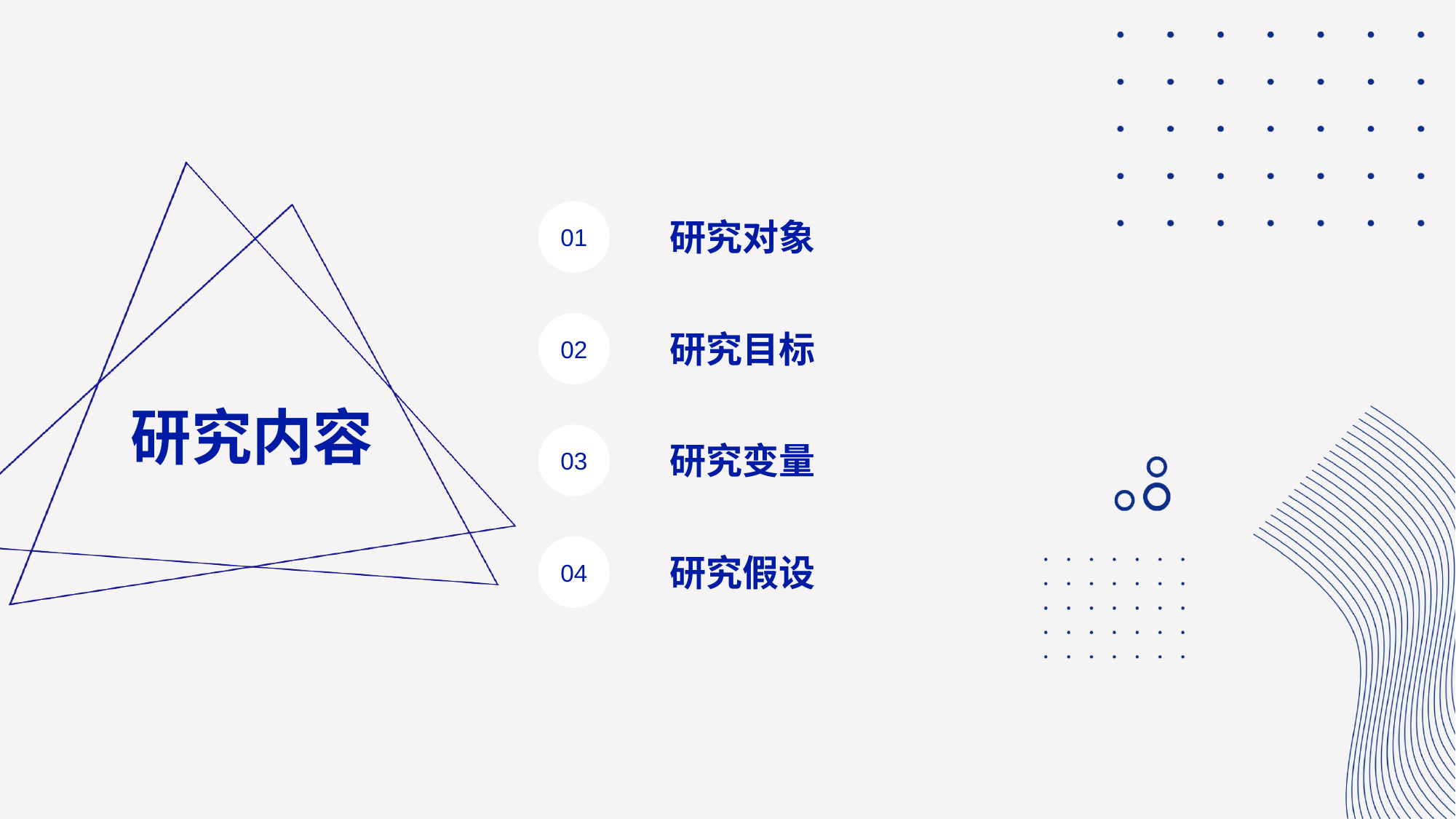

01
研究对象
02
研究目标
研究内容
03
研究变量
04
研究假设